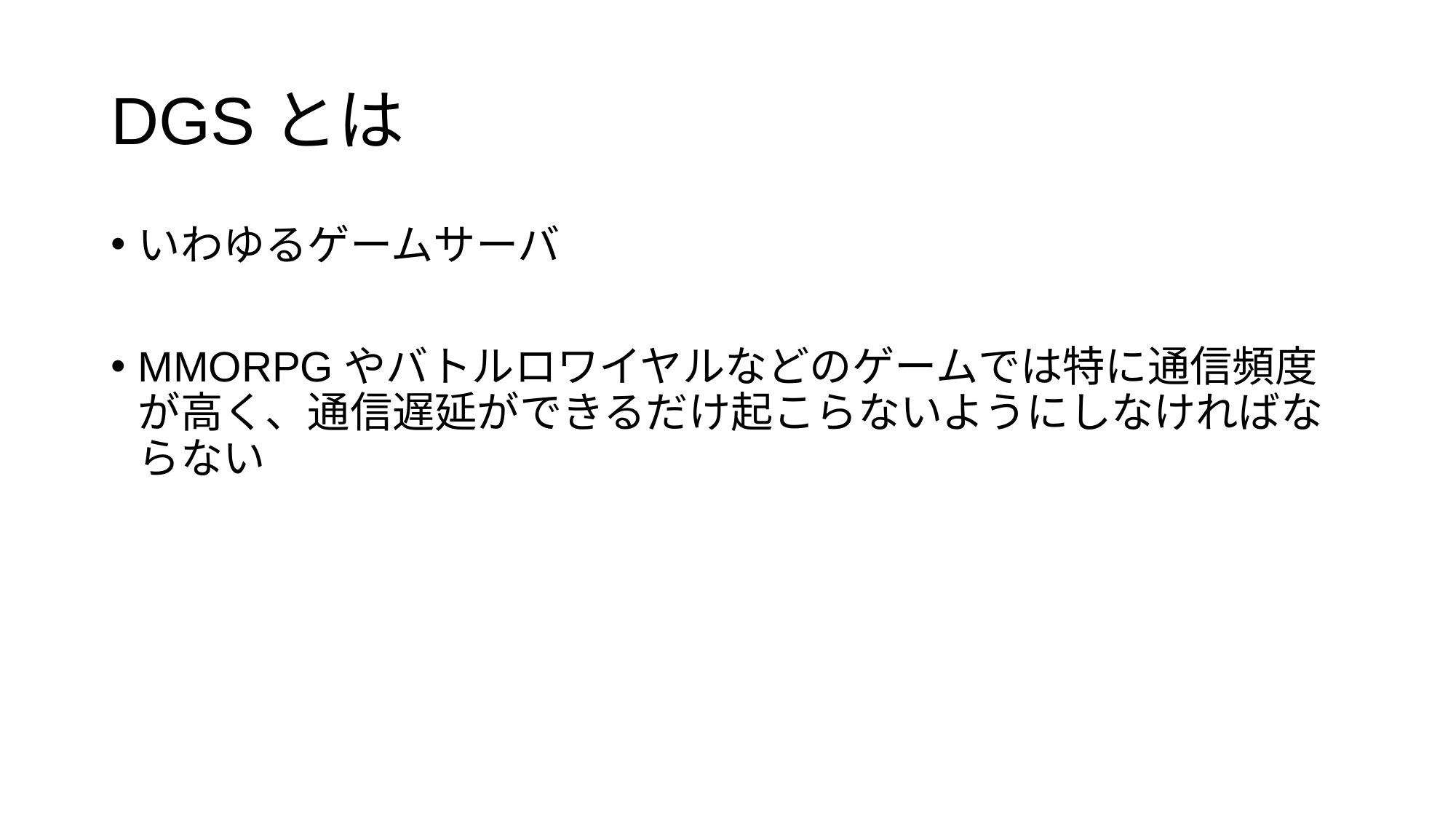

# DGSとは
いわゆるゲームサーバ

MMORPGやバトルロワイヤルなどのゲームでは特に通信頻度が高く、通信遅延ができるだけ起こらないようにしなければならない